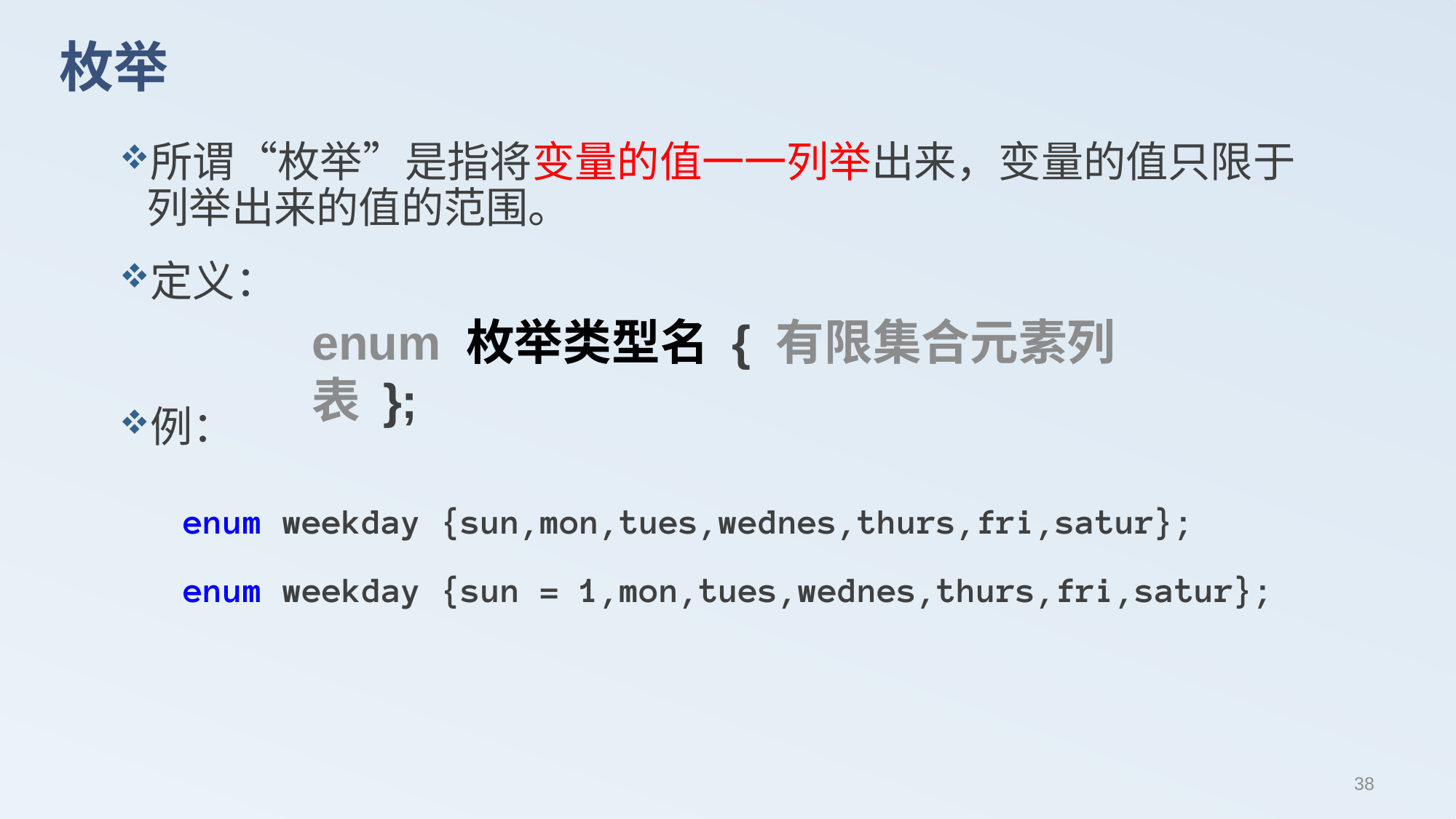

# 枚举
所谓“枚举”是指将变量的值一一列举出来，变量的值只限于列举出来的值的范围。
定义：

例：

enum 枚举类型名 { 有限集合元素列表 };
enum weekday {sun,mon,tues,wednes,thurs,fri,satur};
enum weekday {sun = 1,mon,tues,wednes,thurs,fri,satur};